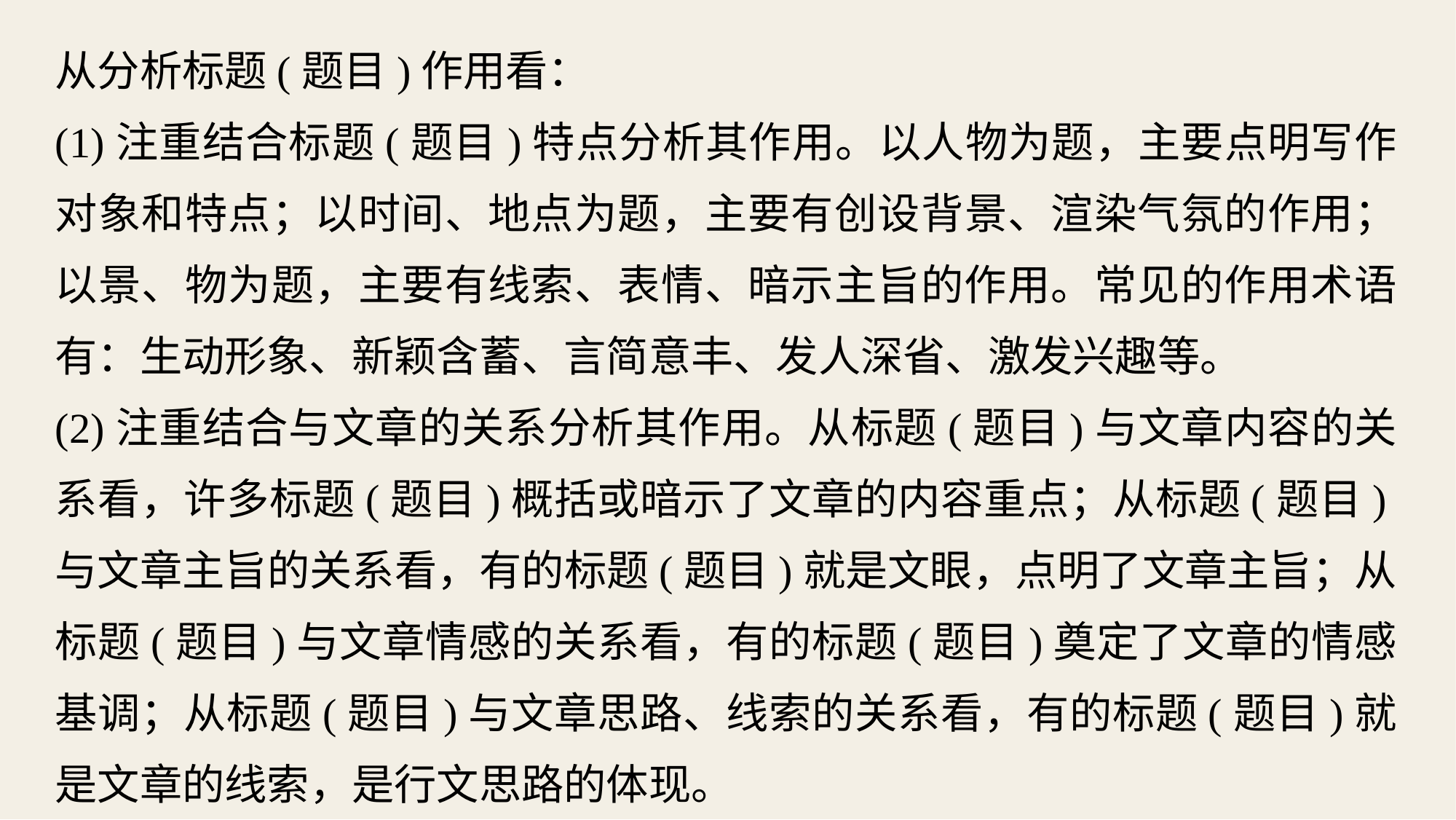

从分析标题(题目)作用看：
(1)注重结合标题(题目)特点分析其作用。以人物为题，主要点明写作对象和特点；以时间、地点为题，主要有创设背景、渲染气氛的作用；以景、物为题，主要有线索、表情、暗示主旨的作用。常见的作用术语有：生动形象、新颖含蓄、言简意丰、发人深省、激发兴趣等。
(2)注重结合与文章的关系分析其作用。从标题(题目)与文章内容的关系看，许多标题(题目)概括或暗示了文章的内容重点；从标题(题目)与文章主旨的关系看，有的标题(题目)就是文眼，点明了文章主旨；从标题(题目)与文章情感的关系看，有的标题(题目)奠定了文章的情感基调；从标题(题目)与文章思路、线索的关系看，有的标题(题目)就是文章的线索，是行文思路的体现。